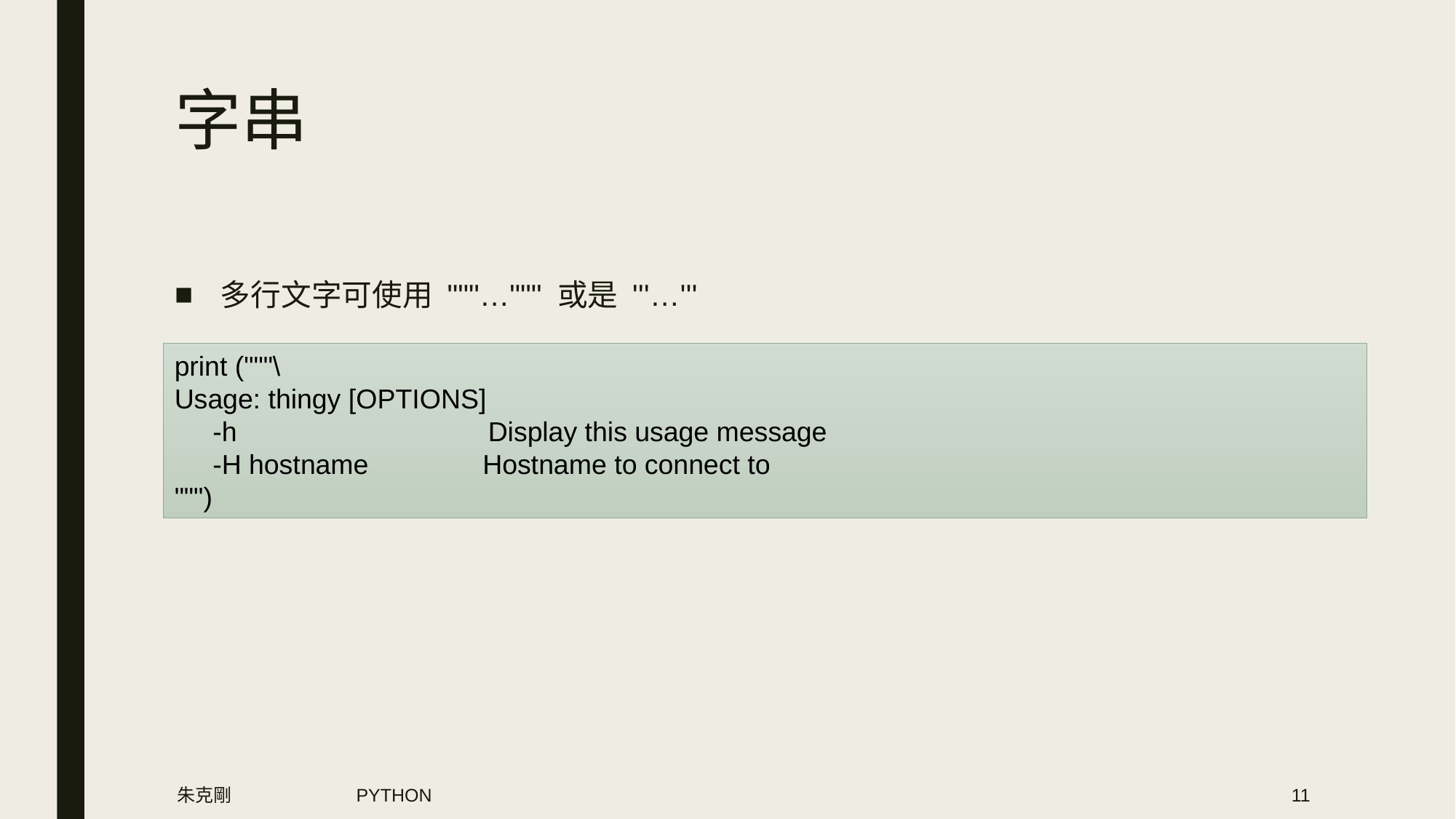

# 字串
多行文字可使用 """…""" 或是 '''…'''
print ("""\
Usage: thingy [OPTIONS]
     -h                                 Display this usage message
     -H hostname               Hostname to connect to
""")
朱克剛
PYTHON
11